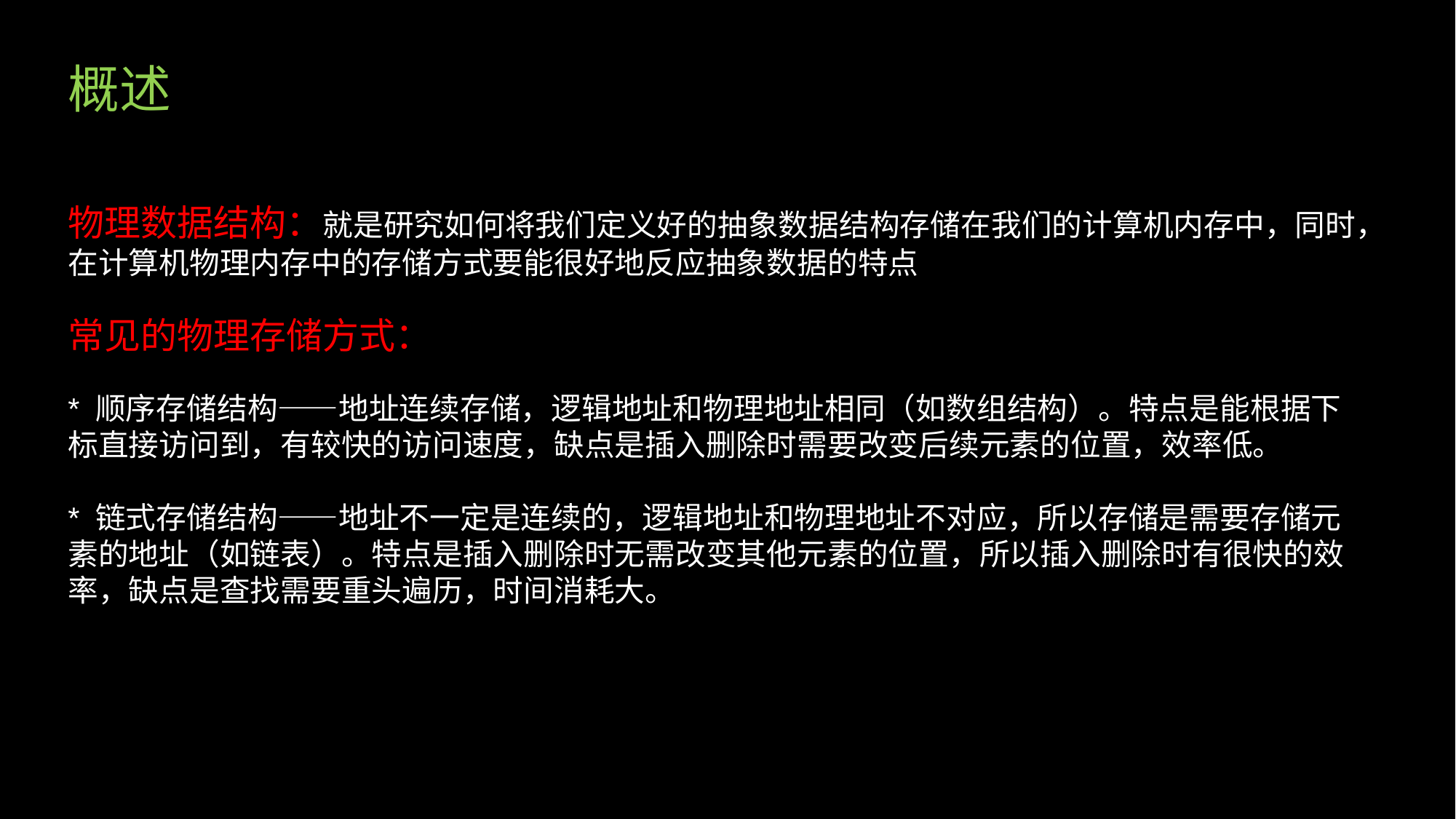

# 概述
物理数据结构：就是研究如何将我们定义好的抽象数据结构存储在我们的计算机内存中，同时，在计算机物理内存中的存储方式要能很好地反应抽象数据的特点

常见的物理存储方式：

* 顺序存储结构——地址连续存储，逻辑地址和物理地址相同（如数组结构）。特点是能根据下标直接访问到，有较快的访问速度，缺点是插入删除时需要改变后续元素的位置，效率低。

* 链式存储结构——地址不一定是连续的，逻辑地址和物理地址不对应，所以存储是需要存储元素的地址（如链表）。特点是插入删除时无需改变其他元素的位置，所以插入删除时有很快的效率，缺点是查找需要重头遍历，时间消耗大。